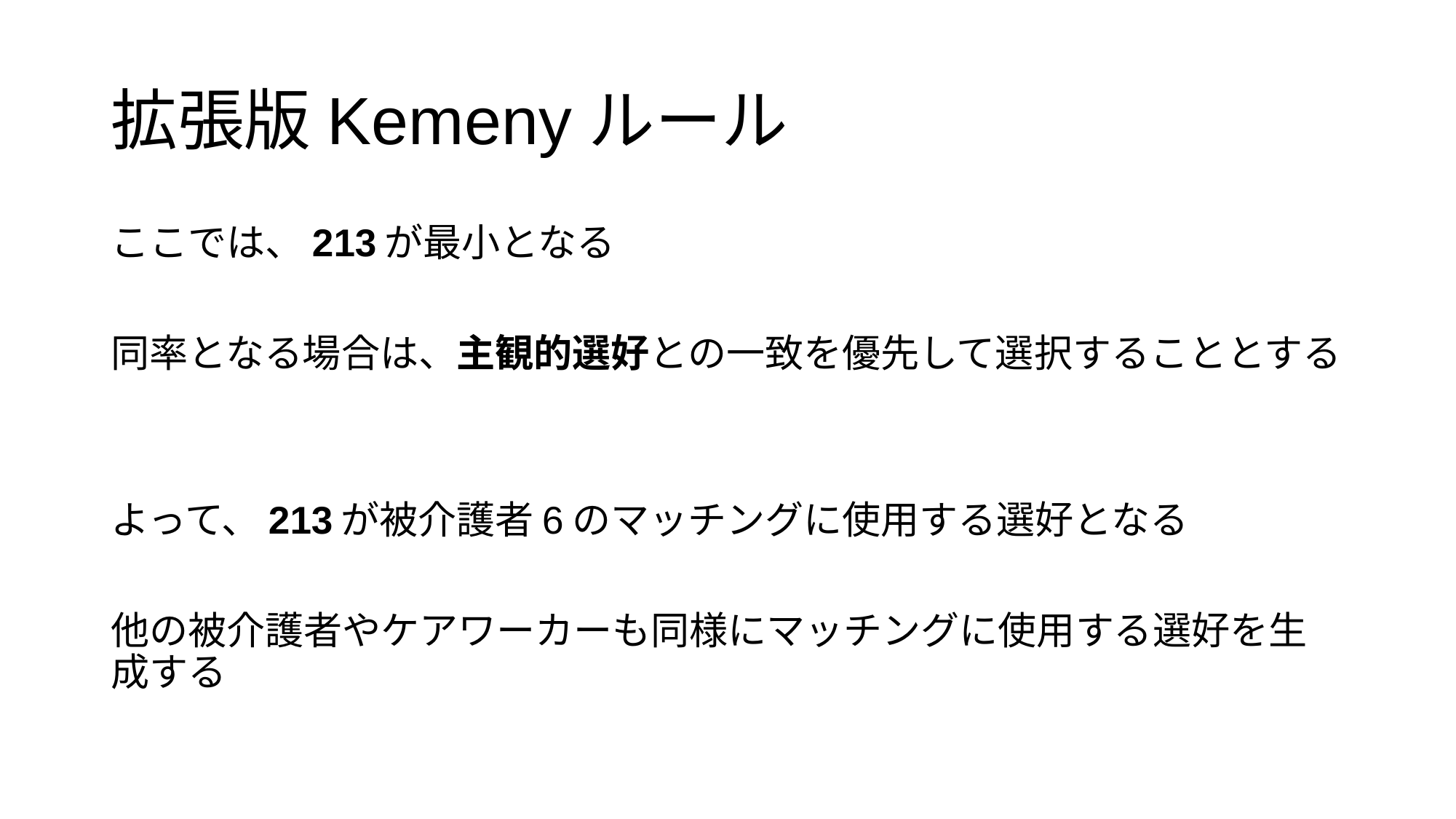

# 拡張版Kemenyルール
ここでは、213が最小となる

同率となる場合は、主観的選好との一致を優先して選択することとする

よって、213が被介護者6のマッチングに使用する選好となる

他の被介護者やケアワーカーも同様にマッチングに使用する選好を生成する